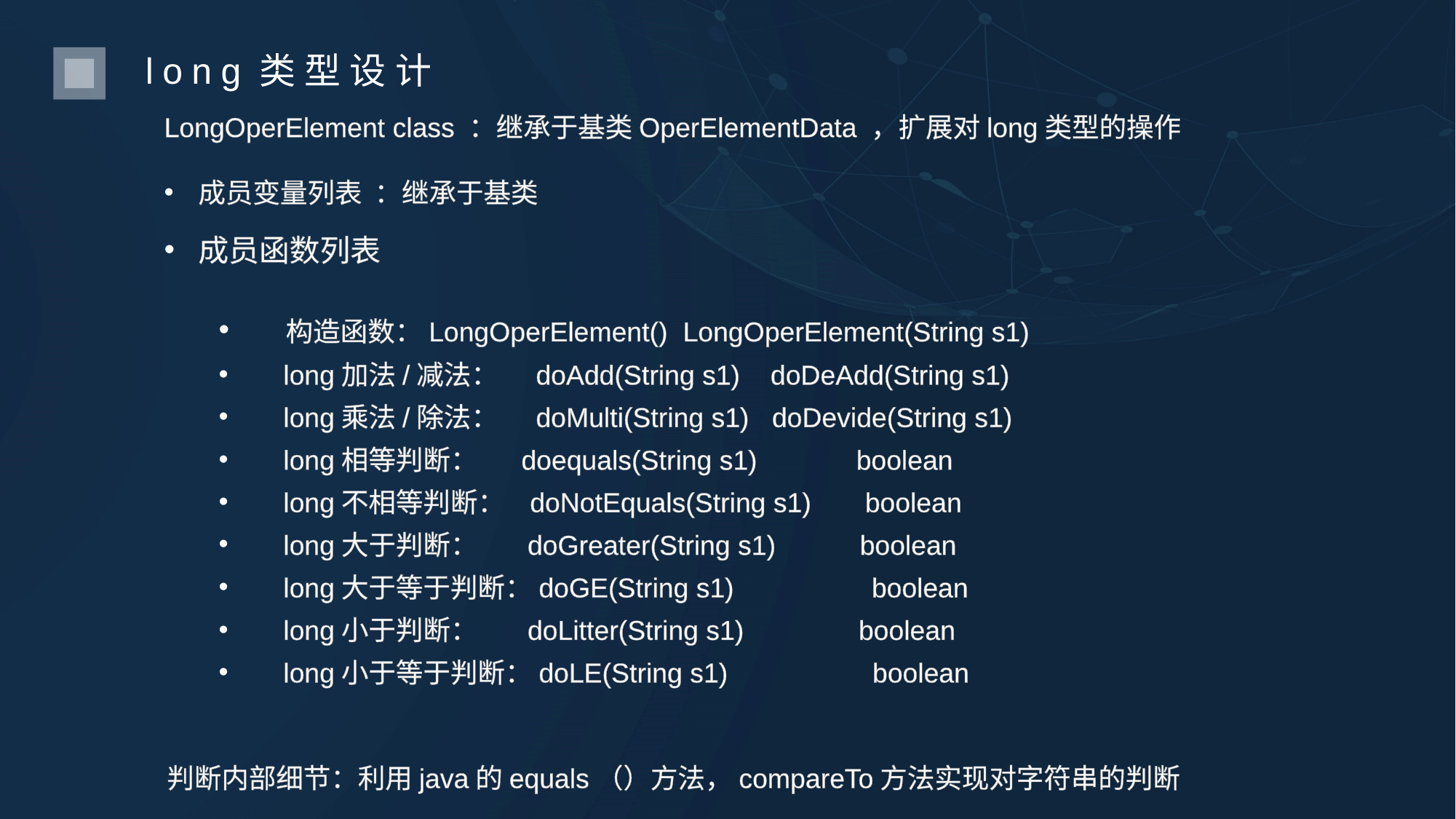

long类型设计

LongOperElement class ：继承于基类OperElementData ，扩展对long类型的操作

成员变量列表  ：继承于基类
成员函数列表

    构造函数：LongOperElement()  LongOperElement(String s1)
    long加法/减法：     doAdd(String s1)    doDeAdd(String s1)
    long乘法/除法：     doMulti(String s1)   doDevide(String s1)
    long相等判断：      doequals(String s1)             boolean
    long不相等判断：   doNotEquals(String s1)       boolean
    long大于判断：       doGreater(String s1)           boolean
    long大于等于判断：doGE(String s1)                  boolean
    long小于判断：       doLitter(String s1)               boolean
    long小于等于判断：doLE(String s1)                   boolean
判断内部细节：利用java的equals（）方法，compareTo方法实现对字符串的判断